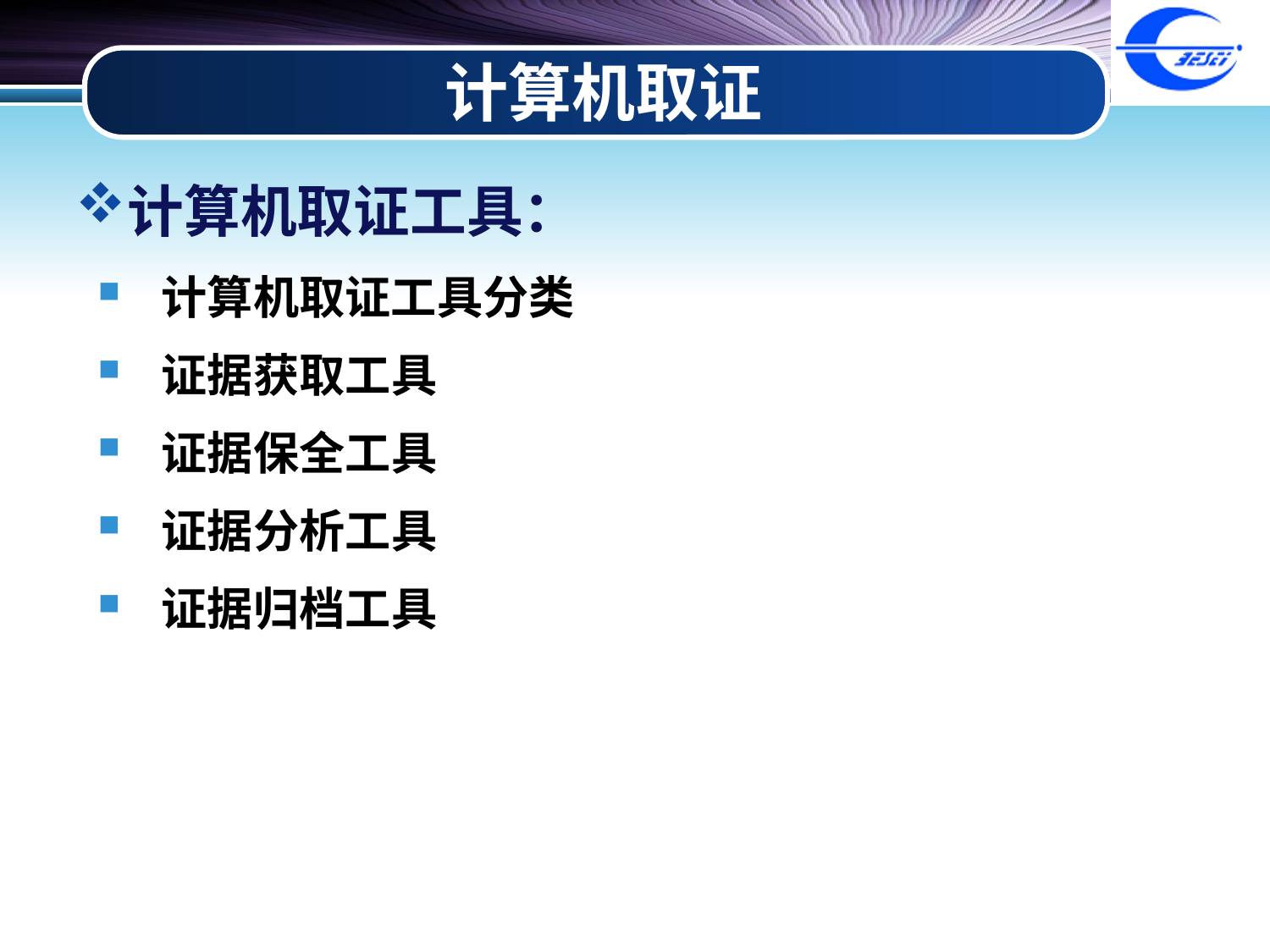

# 计算机取证
计算机取证工具：
计算机取证工具分类
证据获取工具
证据保全工具
证据分析工具
证据归档工具